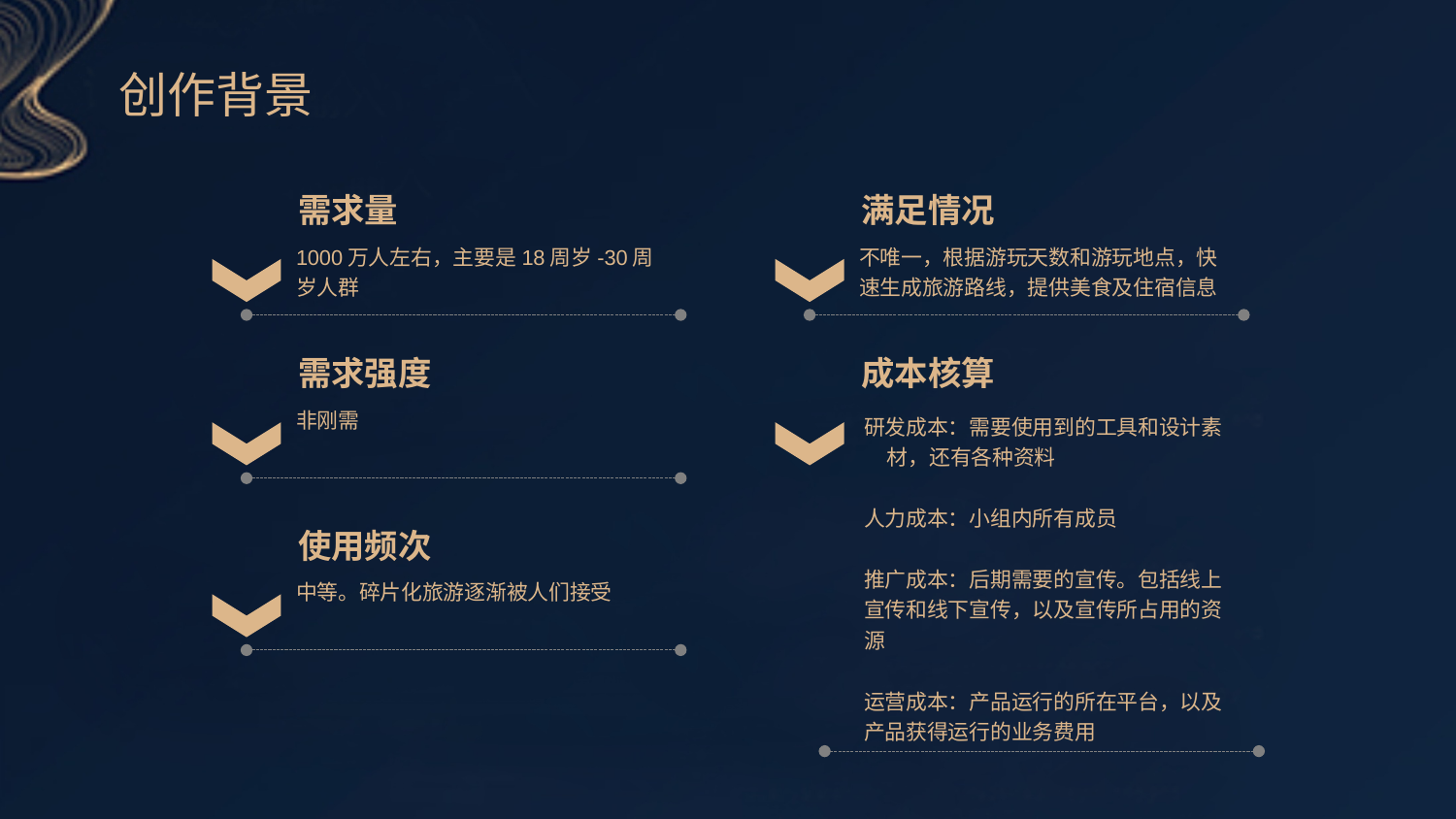

创作背景
需求量
满足情况
1000万人左右，主要是18周岁-30周岁人群
不唯一，根据游玩天数和游玩地点，快速生成旅游路线，提供美食及住宿信息

需求强度
成本核算
非刚需
研发成本：需要使用到的工具和设计素         材，还有各种资料

人力成本：小组内所有成员

推广成本：后期需要的宣传。包括线上宣传和线下宣传，以及宣传所占用的资源

运营成本：产品运行的所在平台，以及产品获得运行的业务费用

使用频次
中等。碎片化旅游逐渐被人们接受